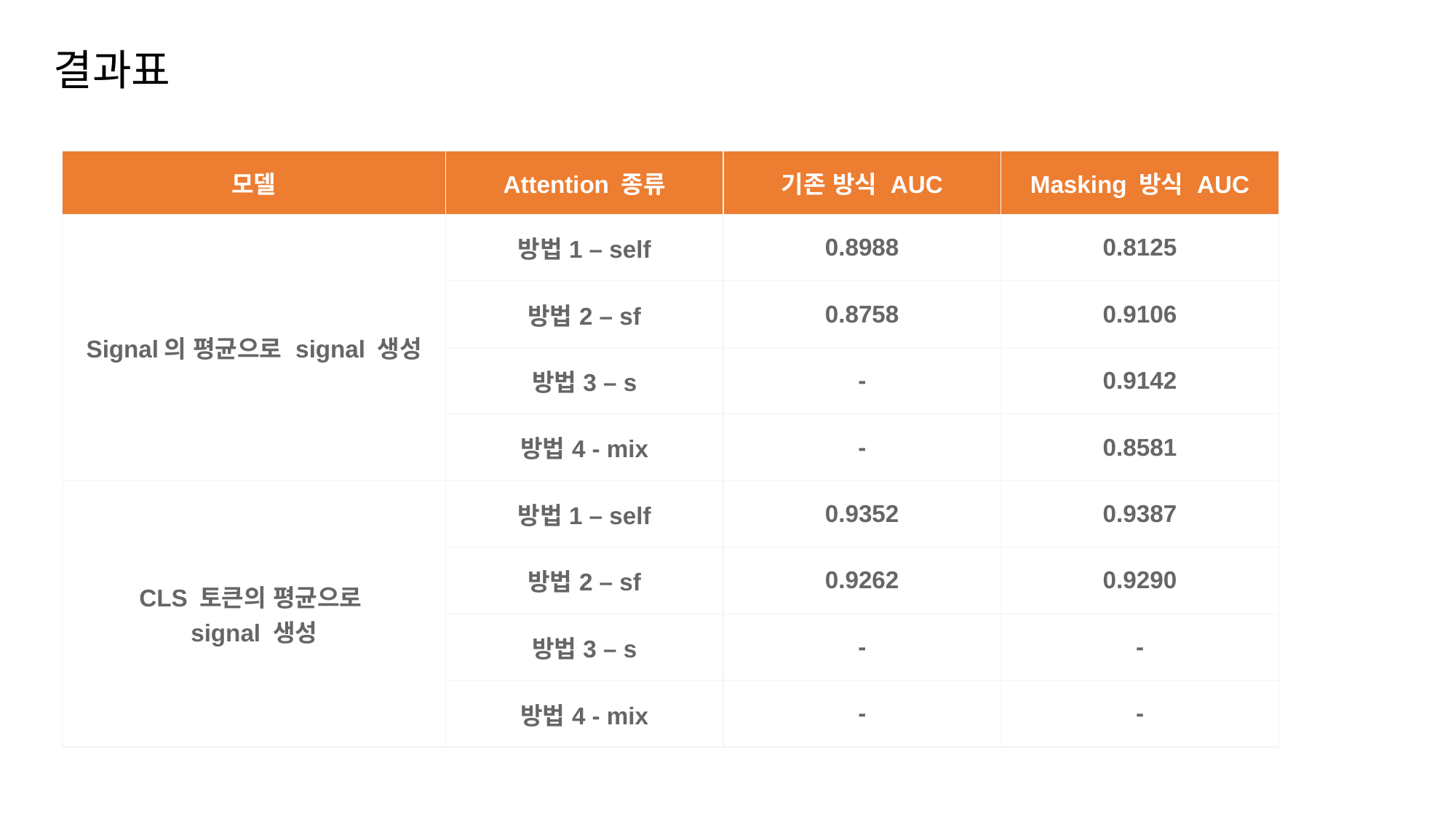

# 결과표
| 모델 | Attention 종류 | 기존 방식 AUC | Masking 방식 AUC |
| --- | --- | --- | --- |
| Signal의 평균으로 signal 생성 | 방법1 – self | 0.8988 | 0.8125 |
| 기존 | 방법2 – sf | 0.8758 | 0.9106 |
|  | 방법3 – s | - | 0.9142 |
|  | 방법4 - mix | - | 0.8581 |
| CLS 토큰의 평균으로 signal 생성 | 방법1 – self | 0.9352 | 0.9387 |
|  | 방법2 – sf | 0.9262 | 0.9290 |
|  | 방법3 – s | - | - |
|  | 방법4 - mix | - | - |